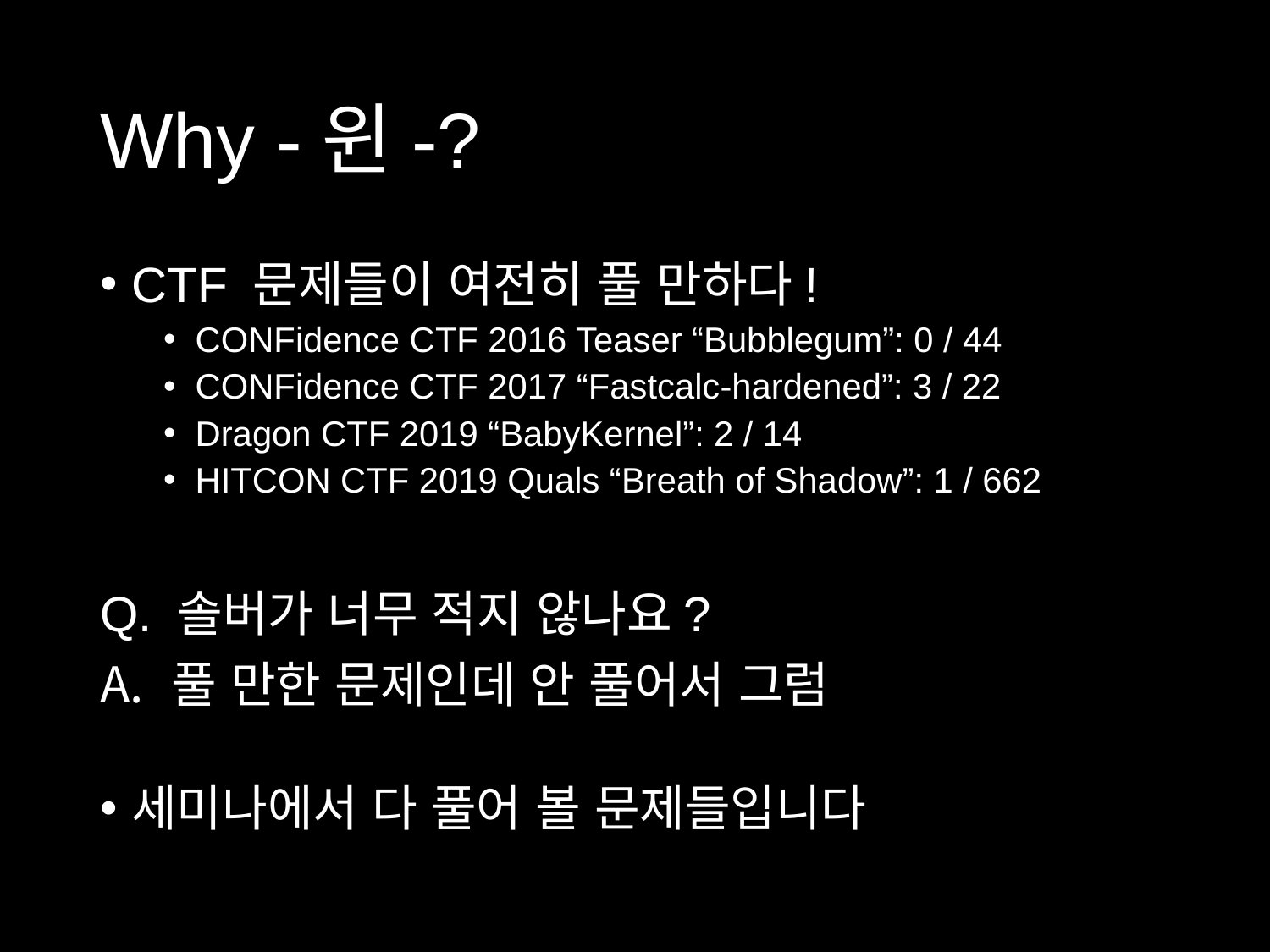

# Why -윈-?
CTF 문제들이 여전히 풀 만하다!
CONFidence CTF 2016 Teaser “Bubblegum”: 0 / 44
CONFidence CTF 2017 “Fastcalc-hardened”: 3 / 22
Dragon CTF 2019 “BabyKernel”: 2 / 14
HITCON CTF 2019 Quals “Breath of Shadow”: 1 / 662

Q. 솔버가 너무 적지 않나요?
풀 만한 문제인데 안 풀어서 그럼
세미나에서 다 풀어 볼 문제들입니다